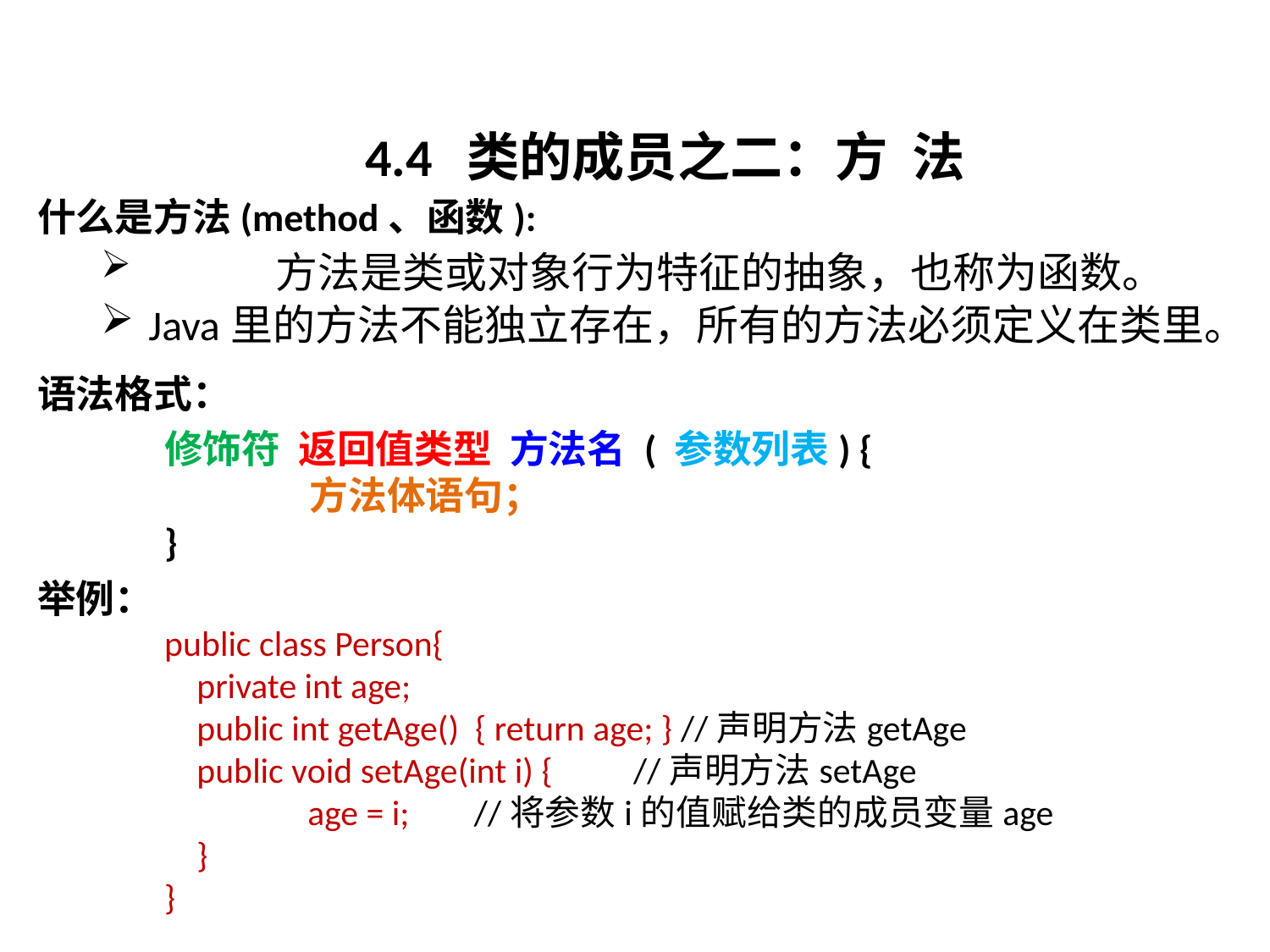

# 4.4  类的成员之二：方  法
什么是方法(method、函数):
	方法是类或对象行为特征的抽象，也称为函数。
Java里的方法不能独立存在，所有的方法必须定义在类里。
语法格式：
 	修饰符  返回值类型  方法名 ( 参数列表) {
  	 方法体语句；
}
举例：
	public class Person{
    private int age;
    public int getAge()  { return age; } //声明方法getAge
    public void setAge(int i) {          //声明方法setAge
	  age = i;        //将参数i的值赋给类的成员变量age
    }
}